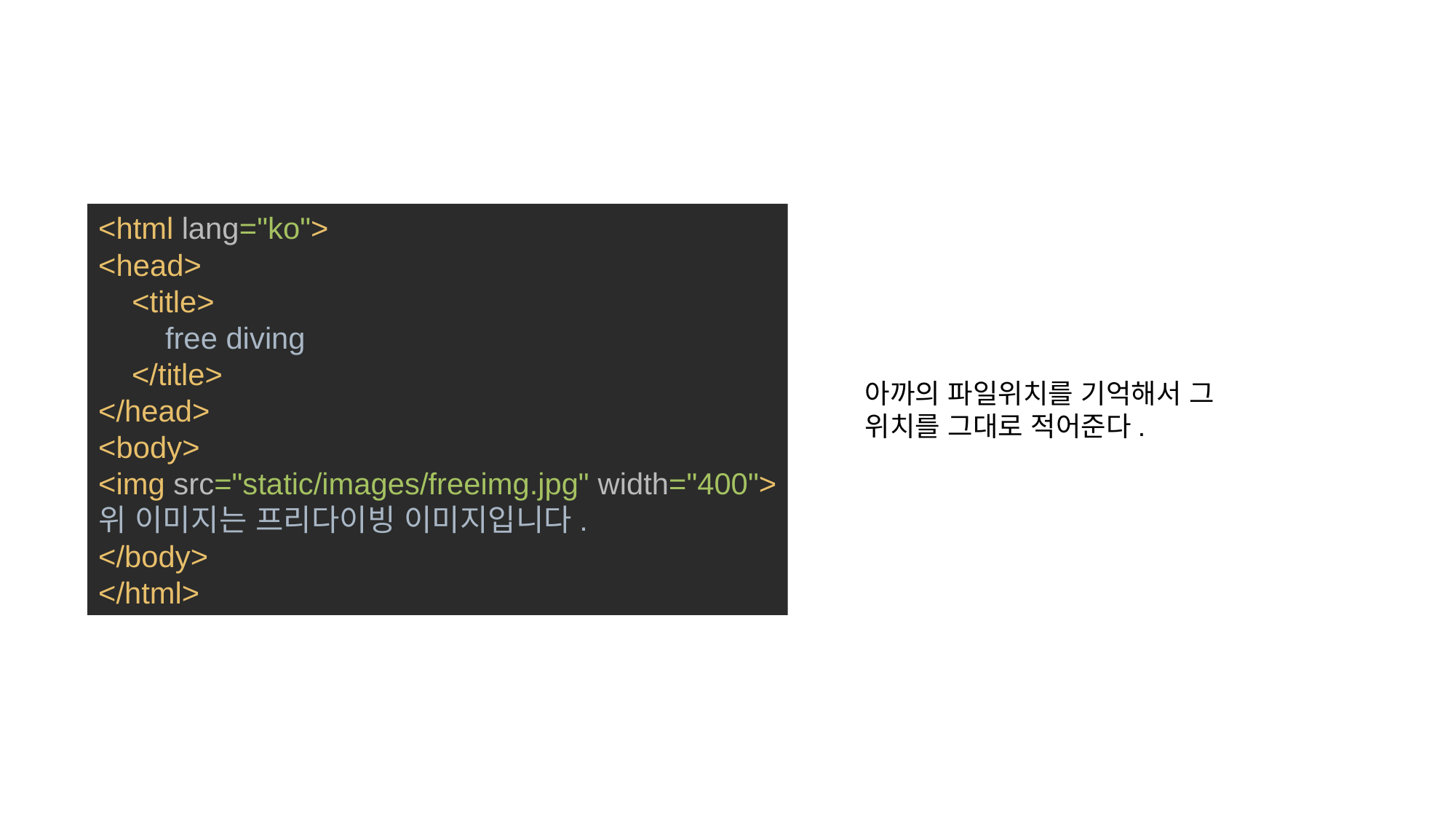

<html lang="ko">
<head>
    <title>
        free diving
    </title>
</head>
<body>
<img src="static/images/freeimg.jpg" width="400">
위 이미지는 프리다이빙 이미지입니다.
</body>
</html>
아까의 파일위치를 기억해서 그 위치를 그대로 적어준다.